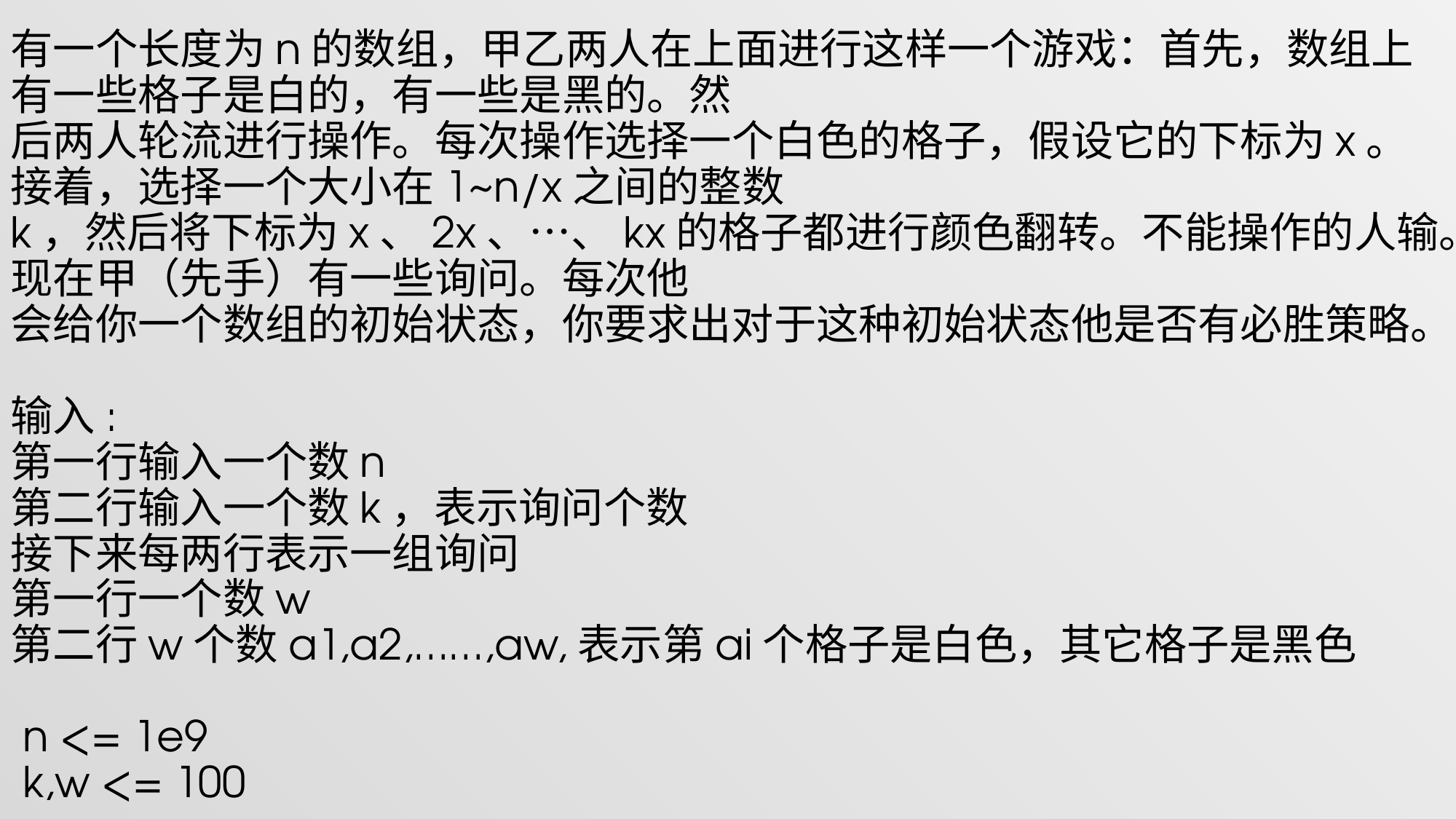

有一个长度为n的数组，甲乙两人在上面进行这样一个游戏：首先，数组上有一些格子是白的，有一些是黑的。然 
后两人轮流进行操作。每次操作选择一个白色的格子，假设它的下标为x。接着，选择一个大小在1~n/x之间的整数 
k，然后将下标为x、2x、…、kx的格子都进行颜色翻转。不能操作的人输。现在甲（先手）有一些询问。每次他 
会给你一个数组的初始状态，你要求出对于这种初始状态他是否有必胜策略。

输入:
第一行输入一个数n
第二行输入一个数k，表示询问个数
接下来每两行表示一组询问
第一行一个数w
第二行w个数a1,a2,……,aw,表示第ai个格子是白色，其它格子是黑色

 n <= 1e9
 k,w <= 100